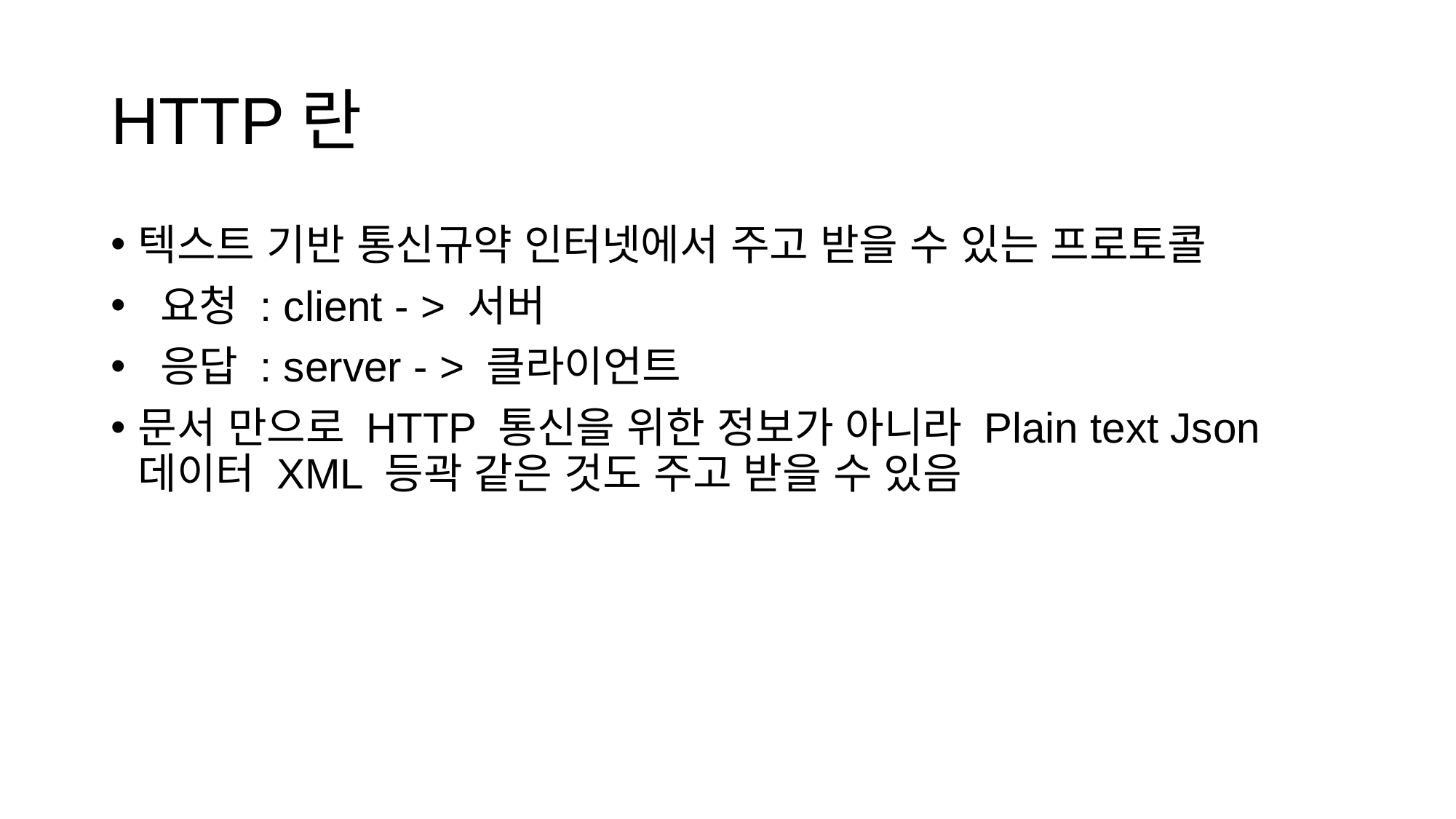

# HTTP란
텍스트 기반 통신규약 인터넷에서 주고 받을 수 있는 프로토콜
 요청 : client - > 서버
 응답 : server - > 클라이언트
문서 만으로 HTTP 통신을 위한 정보가 아니라 Plain text Json 데이터 XML 등곽 같은 것도 주고 받을 수 있음